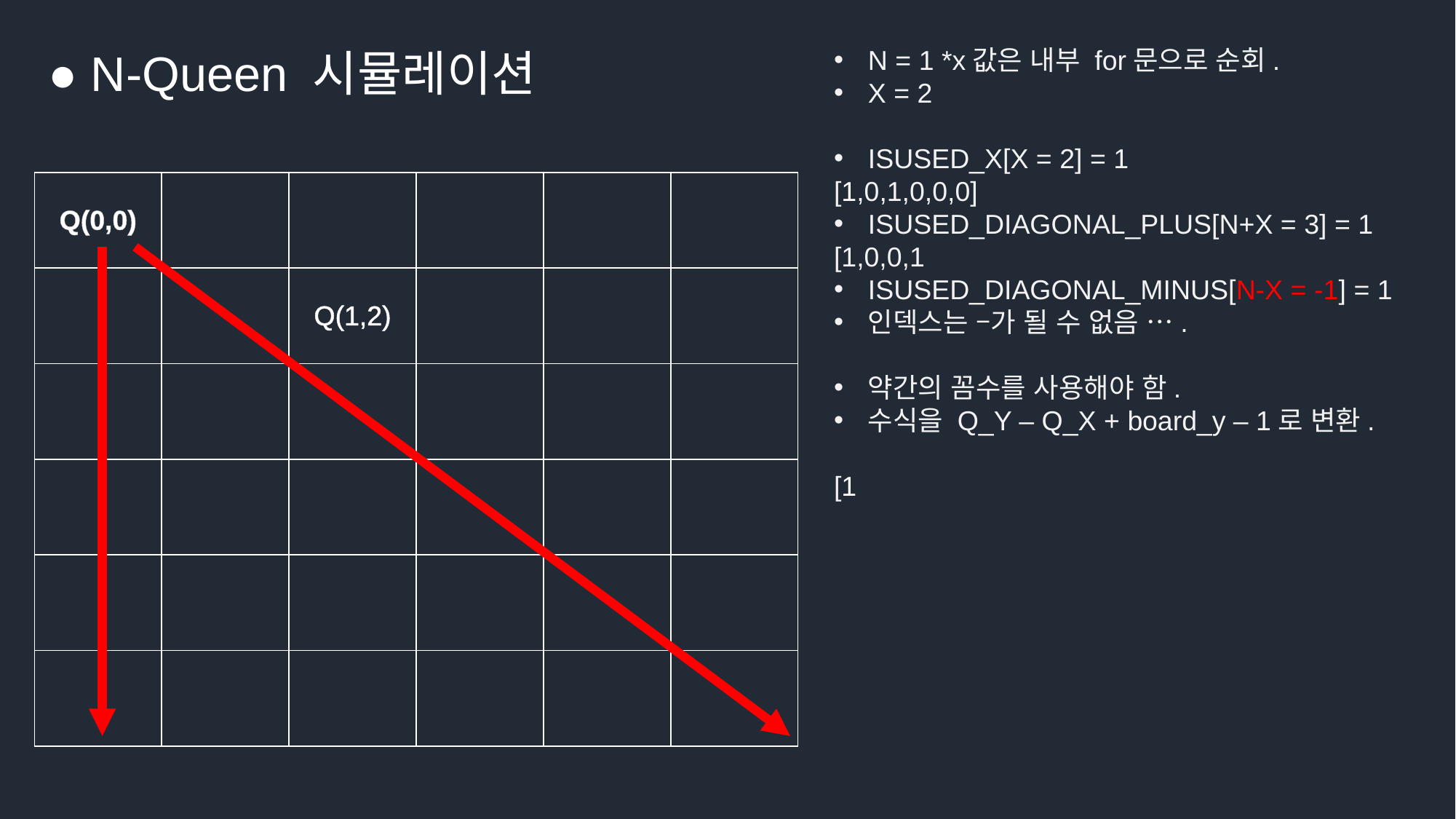

● N-Queen 시뮬레이션
N = 1 *x값은 내부 for문으로 순회.
X = 2

ISUSED_X[X = 2] = 1
[1,0,1,0,0,0]
ISUSED_DIAGONAL_PLUS[N+X = 3] = 1
[1,0,0,1
ISUSED_DIAGONAL_MINUS[N-X = -1] = 1
인덱스는 –가 될 수 없음 ….

약간의 꼼수를 사용해야 함.
수식을 Q_Y – Q_X + board_y – 1로 변환.

[1

| Q(0,0) |  |  |  |  |  |
| --- | --- | --- | --- | --- | --- |
|  |  | Q(1,2) |  |  |  |
|  |  |  |  |  |  |
|  |  |  |  |  |  |
|  |  |  |  |  |  |
|  |  |  |  |  |  |